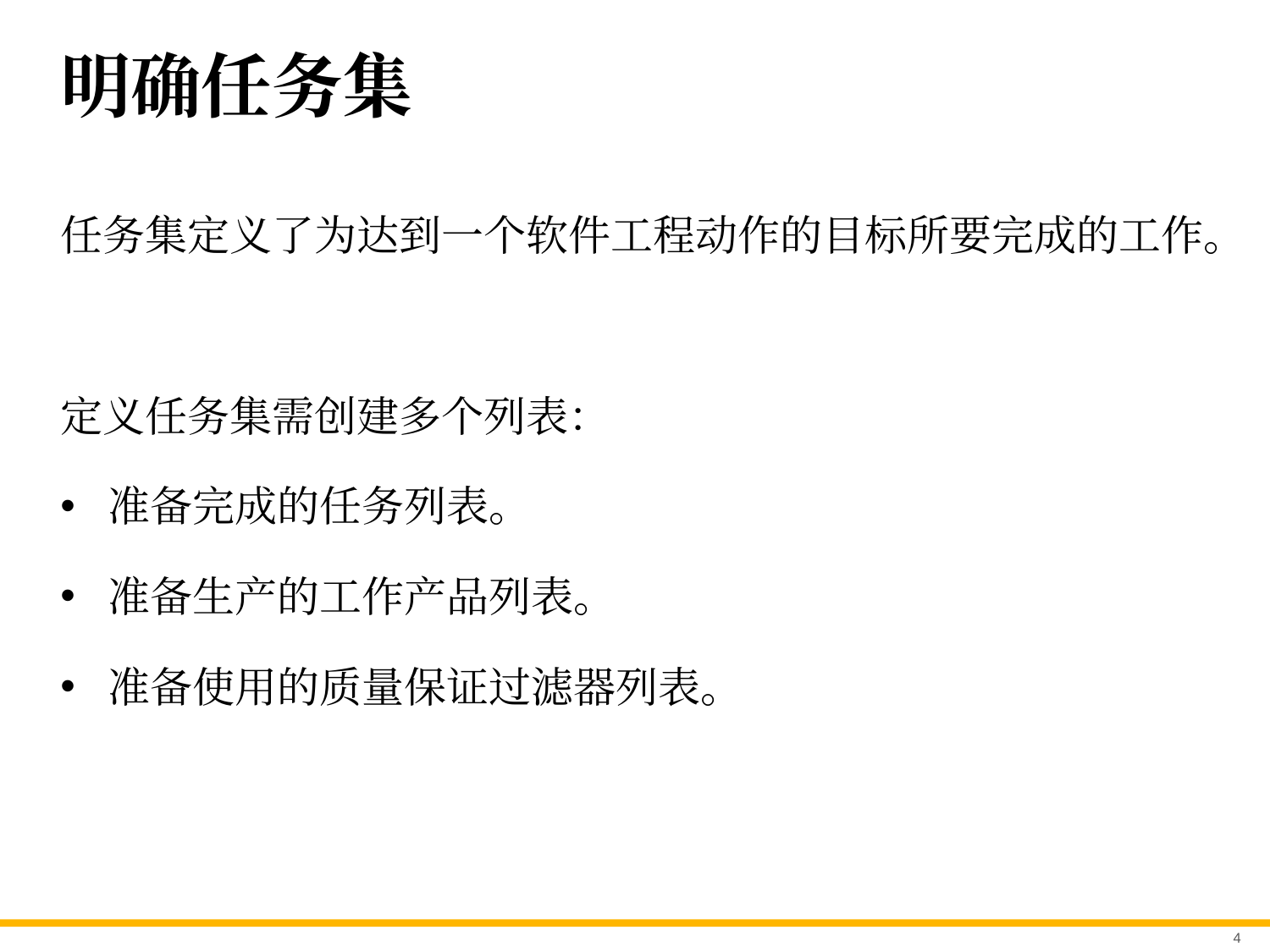

# 明确任务集
任务集定义了为达到一个软件工程动作的目标所要完成的工作。

定义任务集需创建多个列表：
准备完成的任务列表。
准备生产的工作产品列表。
准备使用的质量保证过滤器列表。
4